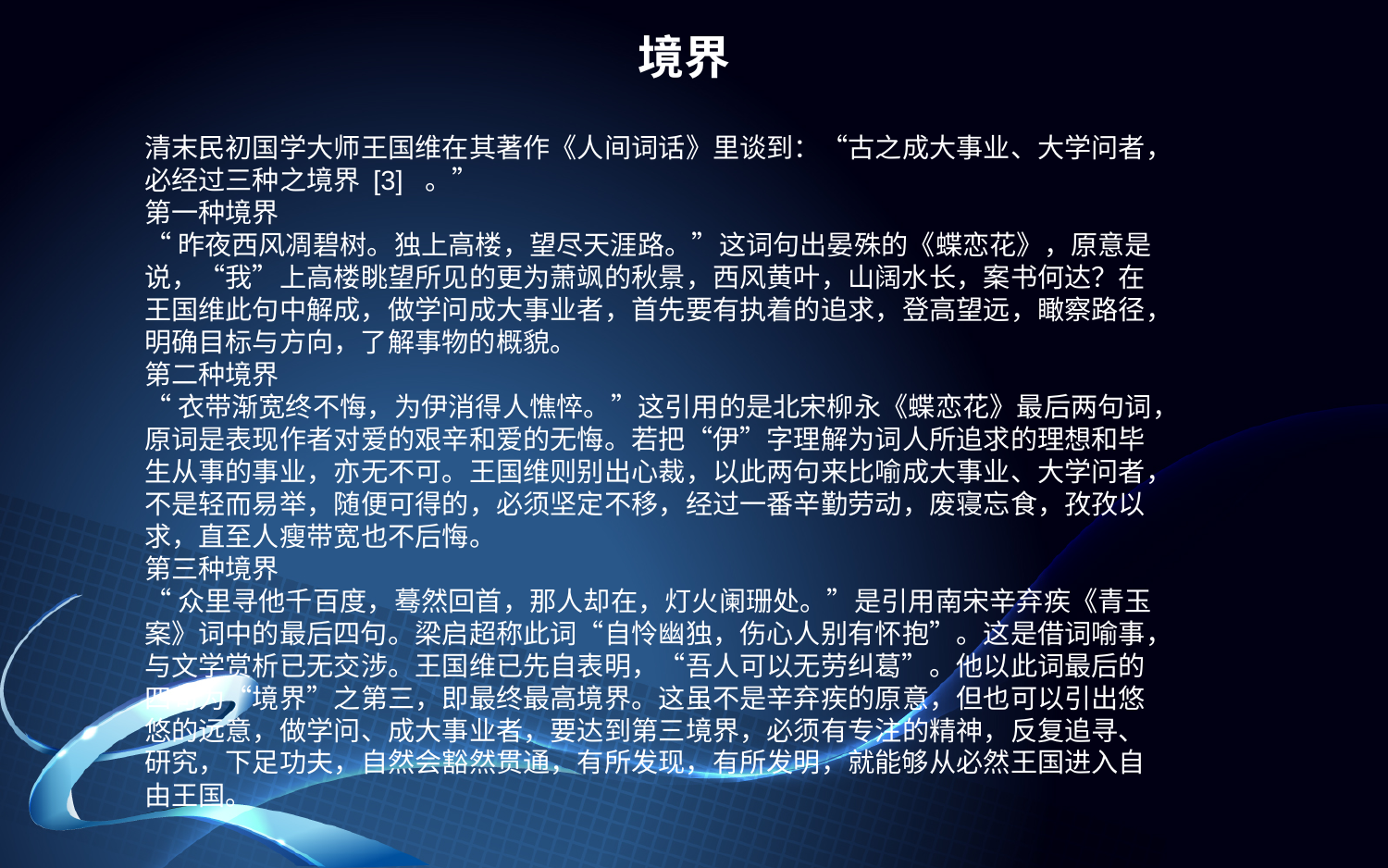

# 境界
清末民初国学大师王国维在其著作《人间词话》里谈到：“古之成大事业、大学问者，必经过三种之境界 [3]  。”
第一种境界
“昨夜西风凋碧树。独上高楼，望尽天涯路。”这词句出晏殊的《蝶恋花》，原意是说，“我”上高楼眺望所见的更为萧飒的秋景，西风黄叶，山阔水长，案书何达？在王国维此句中解成，做学问成大事业者，首先要有执着的追求，登高望远，瞰察路径，明确目标与方向，了解事物的概貌。
第二种境界
“衣带渐宽终不悔，为伊消得人憔悴。”这引用的是北宋柳永《蝶恋花》最后两句词，原词是表现作者对爱的艰辛和爱的无悔。若把“伊”字理解为词人所追求的理想和毕生从事的事业，亦无不可。王国维则别出心裁，以此两句来比喻成大事业、大学问者，不是轻而易举，随便可得的，必须坚定不移，经过一番辛勤劳动，废寝忘食，孜孜以求，直至人瘦带宽也不后悔。
第三种境界
“众里寻他千百度，蓦然回首，那人却在，灯火阑珊处。”是引用南宋辛弃疾《青玉案》词中的最后四句。梁启超称此词“自怜幽独，伤心人别有怀抱”。这是借词喻事，与文学赏析已无交涉。王国维已先自表明，“吾人可以无劳纠葛”。他以此词最后的四句为“境界”之第三，即最终最高境界。这虽不是辛弃疾的原意，但也可以引出悠悠的远意，做学问、成大事业者，要达到第三境界，必须有专注的精神，反复追寻、研究，下足功夫，自然会豁然贯通，有所发现，有所发明，就能够从必然王国进入自由王国。